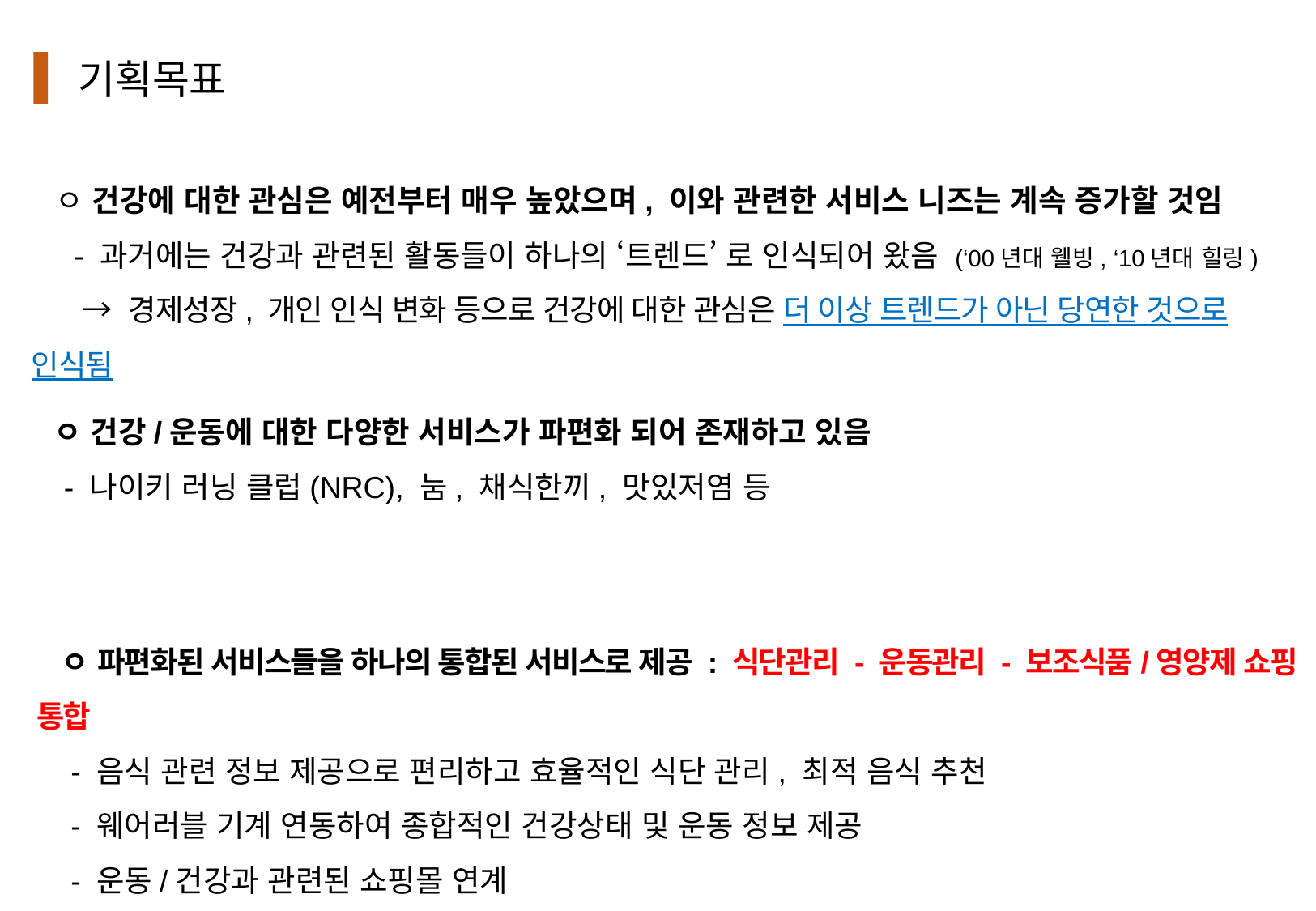

기획목표

  ㅇ 건강에 대한 관심은 예전부터 매우 높았으며, 이와 관련한 서비스 니즈는 계속 증가할 것임
     - 과거에는 건강과 관련된 활동들이 하나의 ‘트렌드’ 로 인식되어 왔음 (‘00년대 웰빙, ‘10년대 힐링)
      → 경제성장, 개인 인식 변화 등으로 건강에 대한 관심은 더 이상 트렌드가 아닌 당연한 것으로 인식됨
  ㅇ 건강/운동에 대한 다양한 서비스가 파편화 되어 존재하고 있음
    - 나이키 러닝 클럽(NRC), 눔, 채식한끼, 맛있저염 등
  ㅇ 파편화된 서비스들을 하나의 통합된 서비스로 제공 : 식단관리 - 운동관리 - 보조식품/영양제 쇼핑 통합
    - 음식 관련 정보 제공으로 편리하고 효율적인 식단 관리, 최적 음식 추천
    - 웨어러블 기계 연동하여 종합적인 건강상태 및 운동 정보 제공
    - 운동/건강과 관련된 쇼핑몰 연계